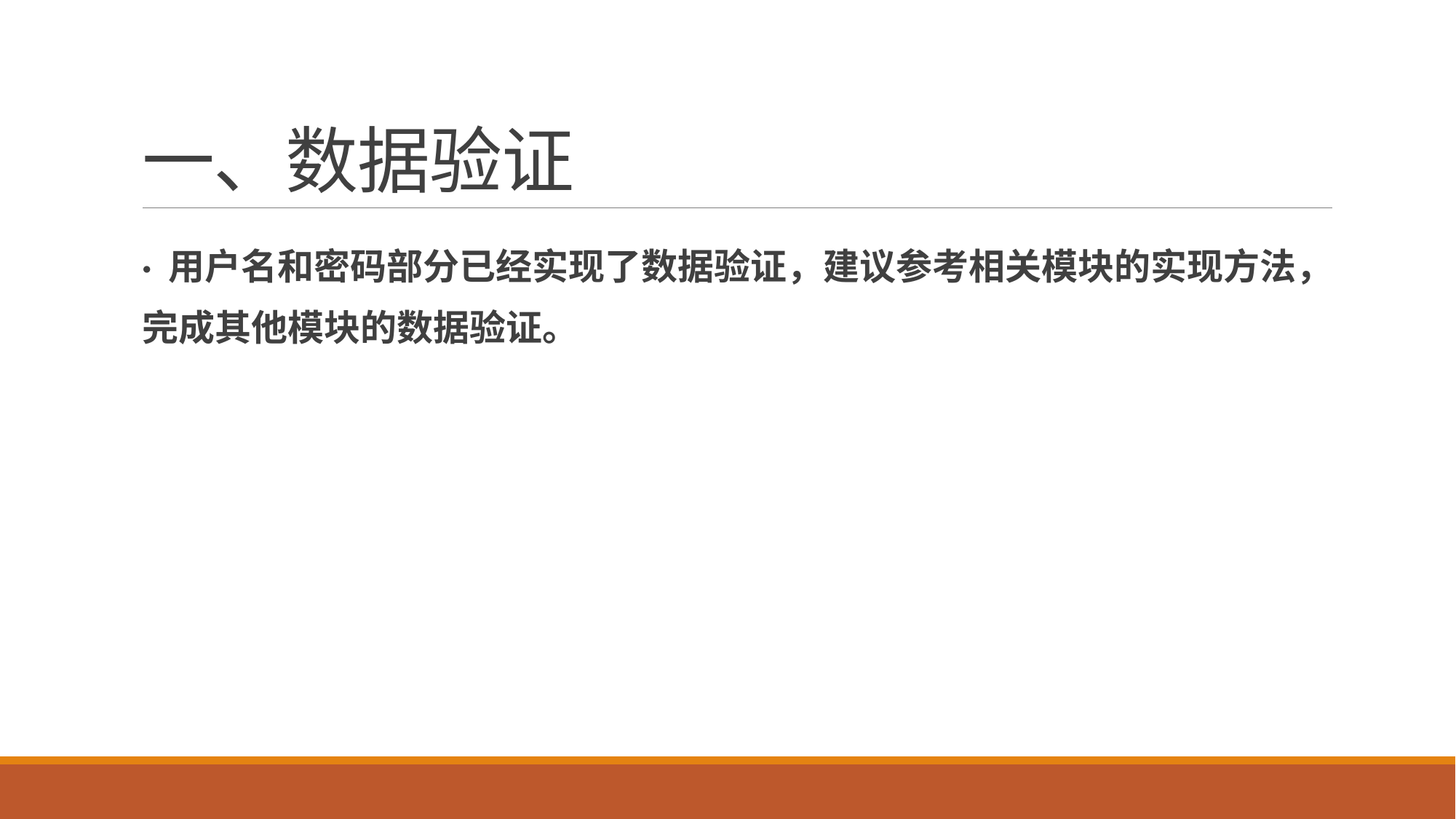

# 一、数据验证
· 用户名和密码部分已经实现了数据验证，建议参考相关模块的实现方法，完成其他模块的数据验证。